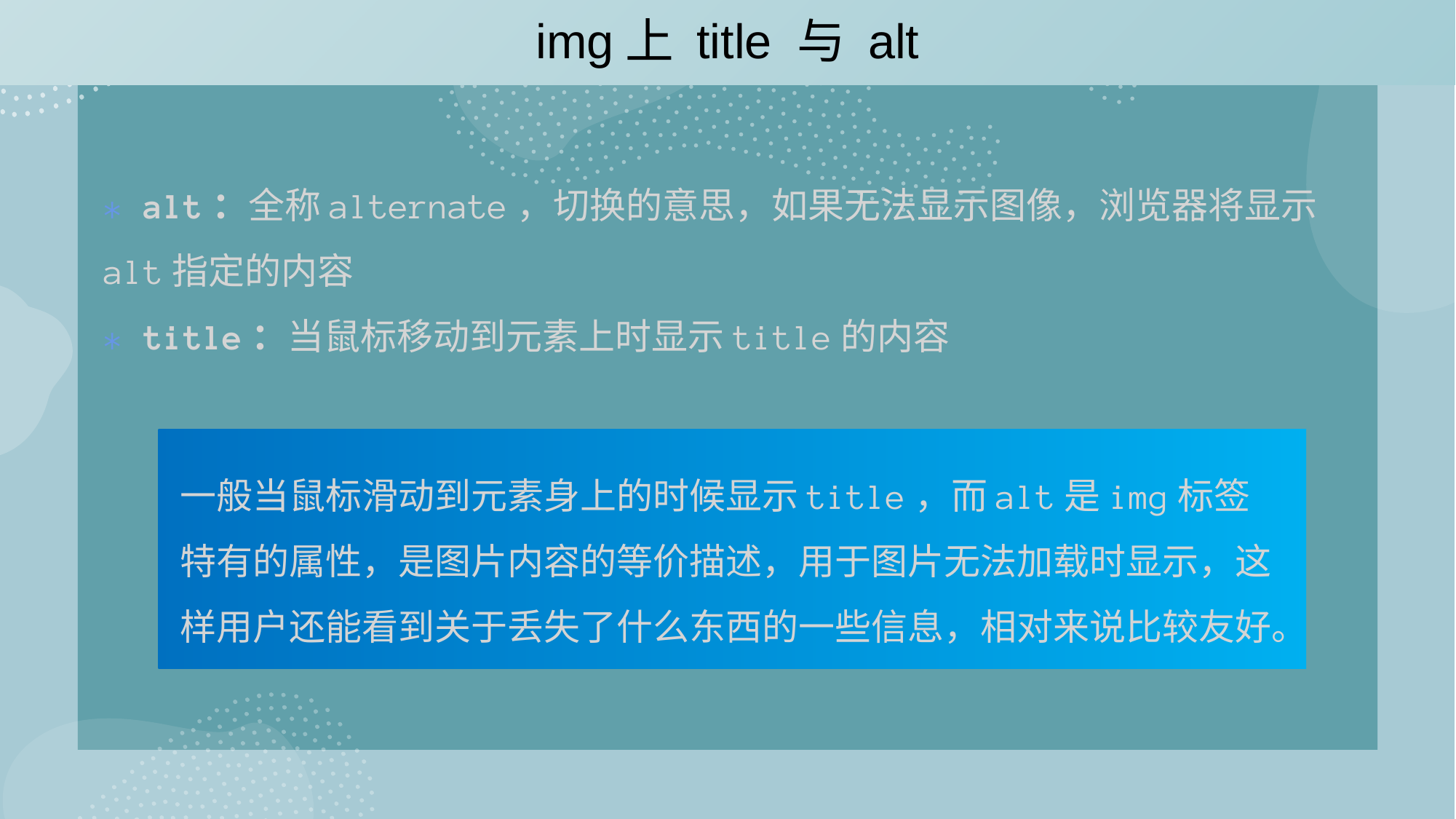

img上 title 与 alt

* alt：全称alternate，切换的意思，如果无法显示图像，浏览器将显示alt指定的内容
* title：当鼠标移动到元素上时显示title的内容
一般当鼠标滑动到元素身上的时候显示title，而alt是img标签特有的属性，是图片内容的等价描述，用于图片无法加载时显示，这样用户还能看到关于丢失了什么东西的一些信息，相对来说比较友好。